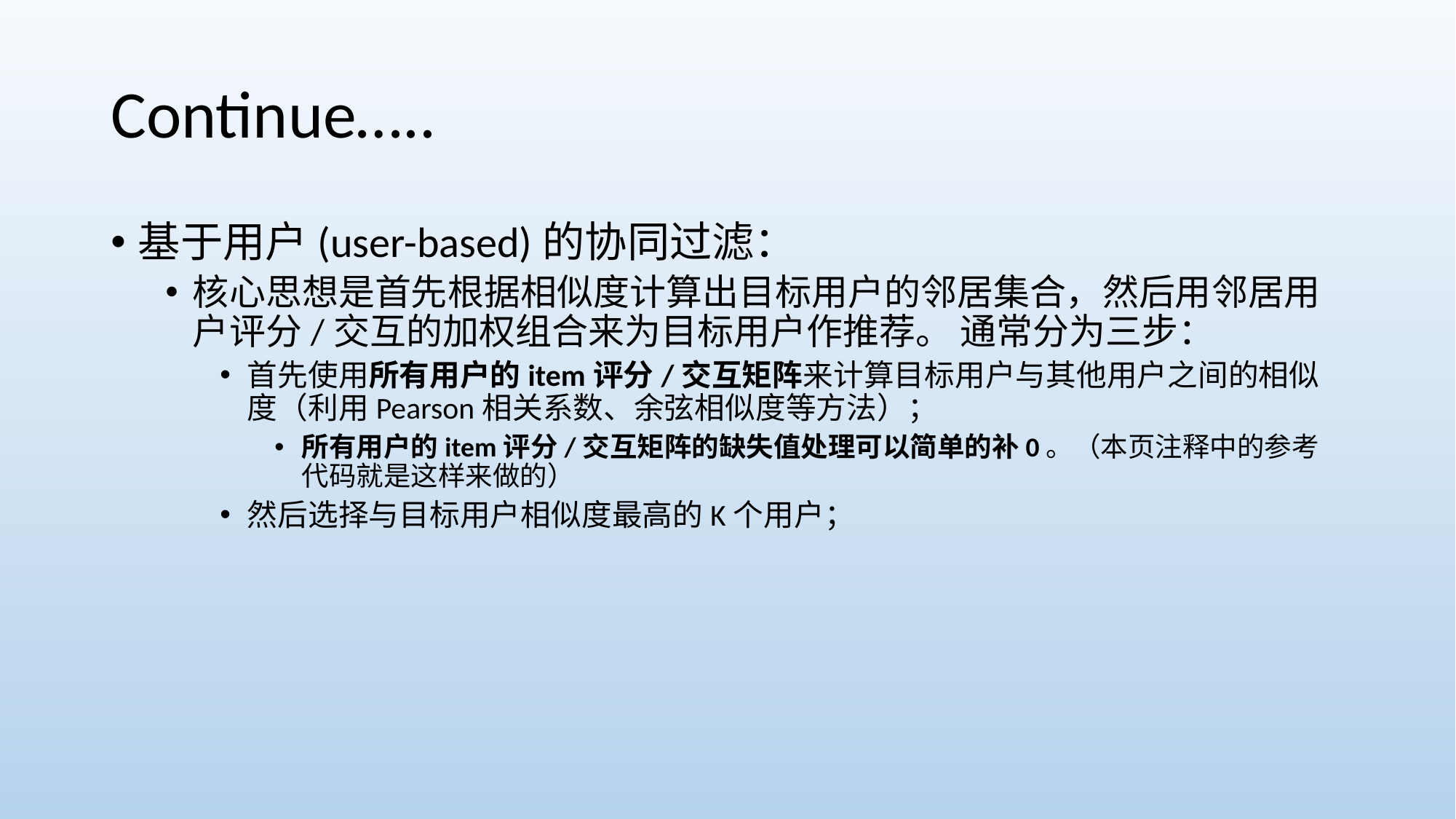

# Continue…..
基于用户(user-based)的协同过滤：
核心思想是首先根据相似度计算出目标用户的邻居集合，然后用邻居用户评分/交互的加权组合来为目标用户作推荐。 通常分为三步：
首先使用所有用户的item评分/交互矩阵来计算目标用户与其他用户之间的相似度（利用Pearson相关系数、余弦相似度等方法）；
所有用户的item评分/交互矩阵的缺失值处理可以简单的补0。（本页注释中的参考代码就是这样来做的）
然后选择与目标用户相似度最高的K个用户；